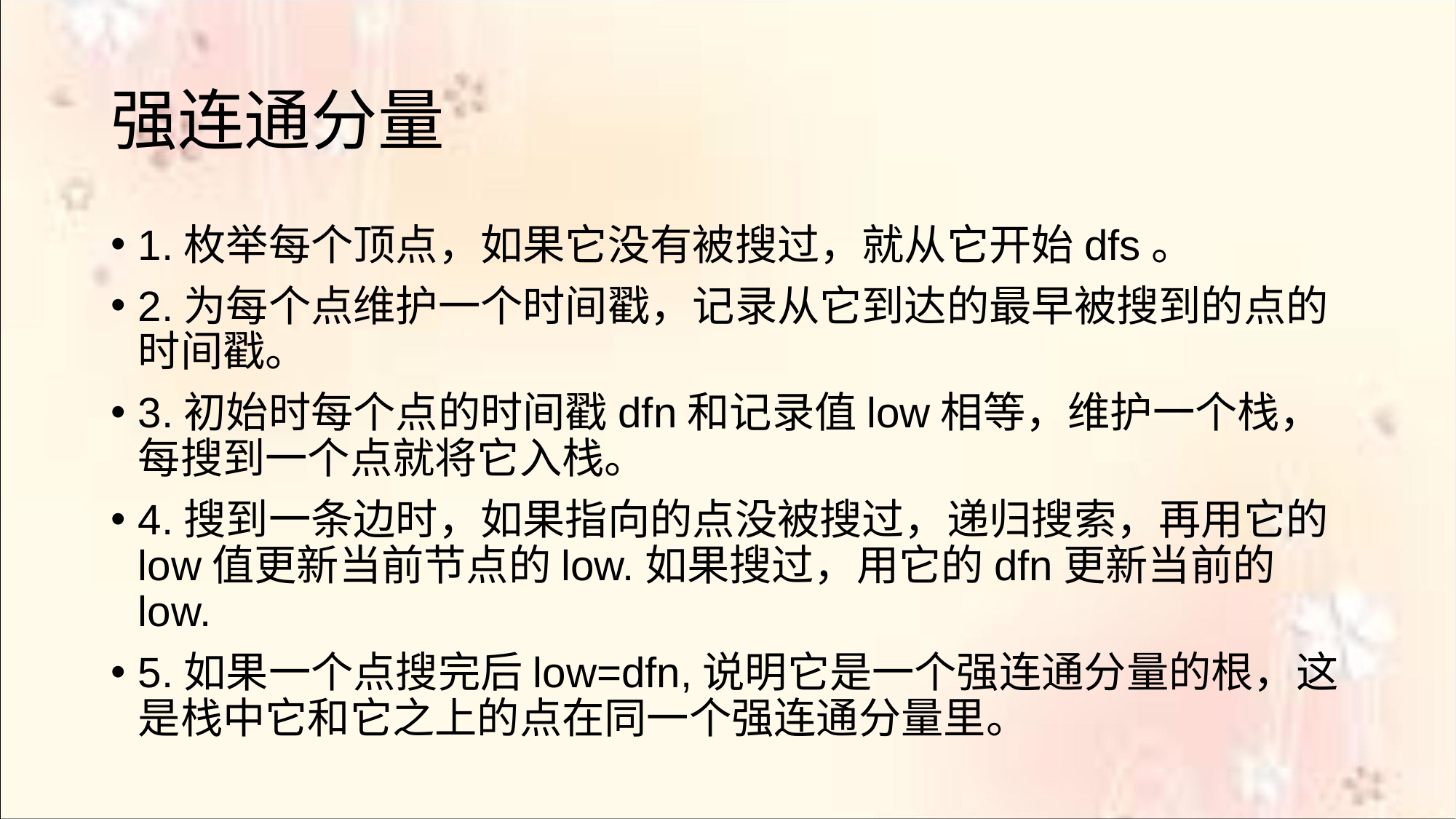

# 强连通分量
1.枚举每个顶点，如果它没有被搜过，就从它开始dfs。
2.为每个点维护一个时间戳，记录从它到达的最早被搜到的点的时间戳。
3.初始时每个点的时间戳dfn和记录值low相等，维护一个栈，每搜到一个点就将它入栈。
4.搜到一条边时，如果指向的点没被搜过，递归搜索，再用它的low值更新当前节点的low.如果搜过，用它的dfn更新当前的low.
5.如果一个点搜完后low=dfn,说明它是一个强连通分量的根，这是栈中它和它之上的点在同一个强连通分量里。